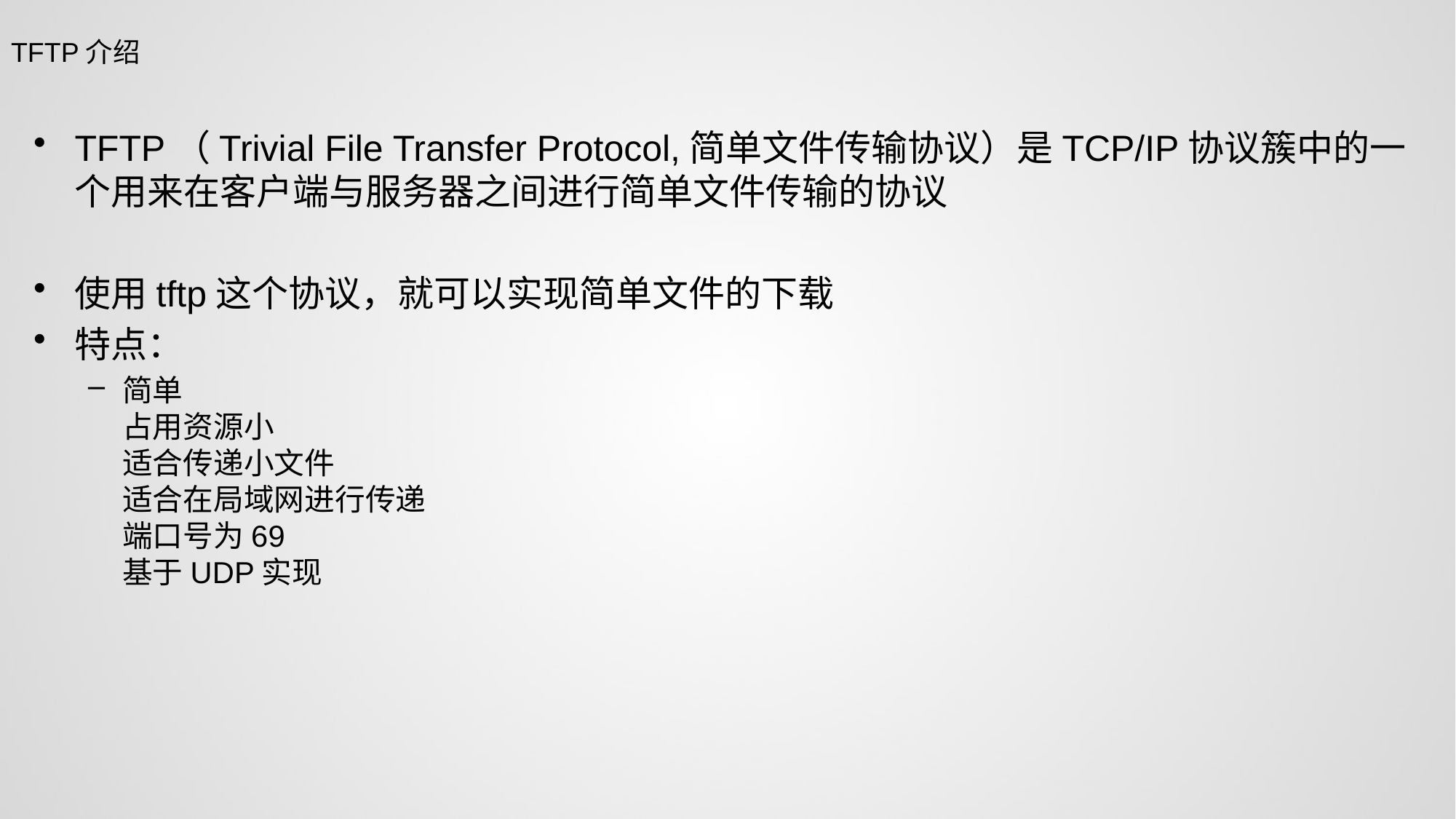

TFTP介绍
TFTP（Trivial File Transfer Protocol,简单⽂件传输协议）是TCP/IP协议簇中的⼀个⽤来在客户端与服务器之间进⾏简单⽂件传输的协议

使用tftp这个协议，就可以实现简单文件的下载
特点：
简单
占⽤资源⼩
适合传递⼩⽂件
适合在局域⽹进⾏传递
端⼝号为69
基于UDP实现